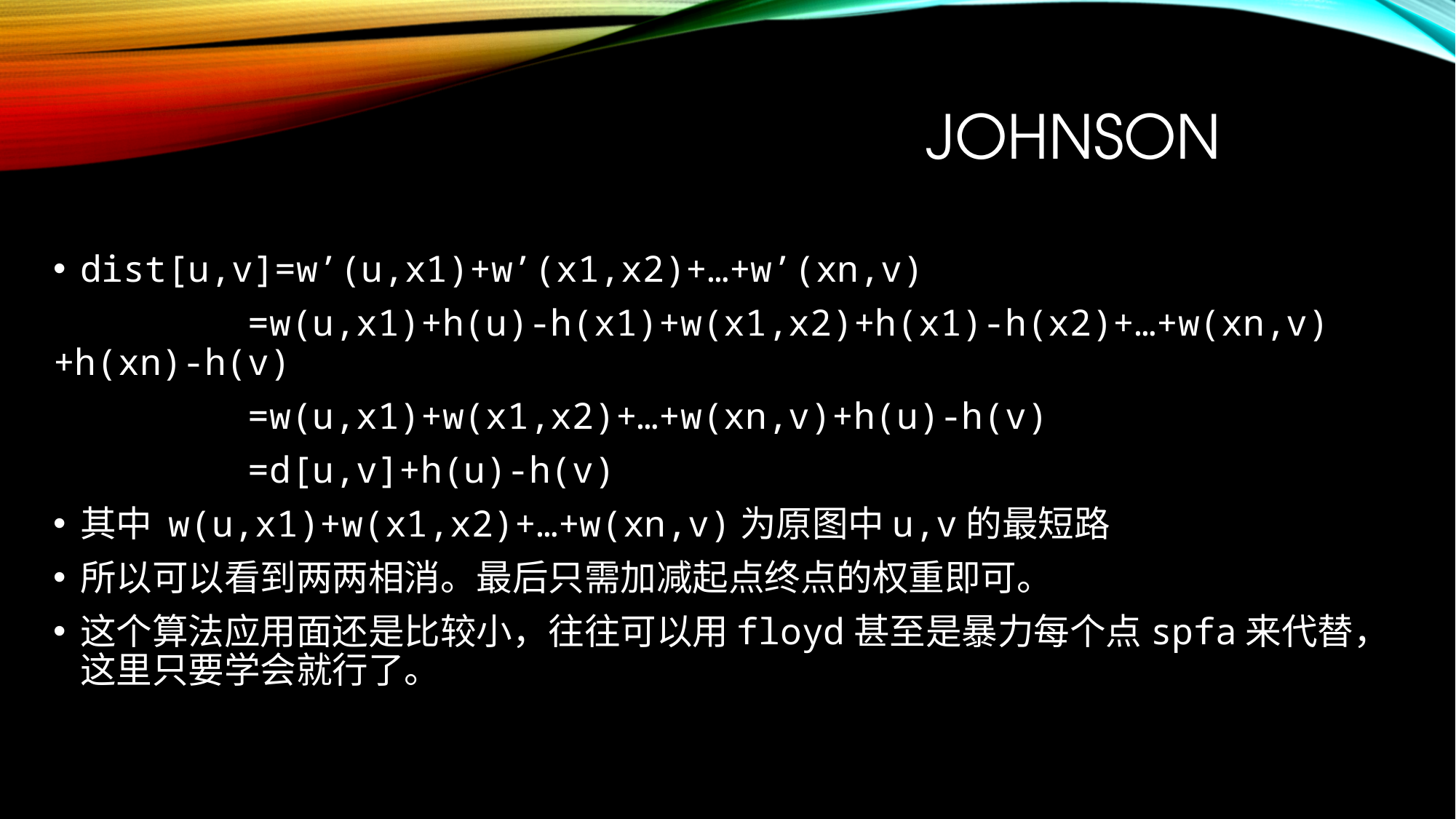

# Johnson
dist[u,v]=w’(u,x1)+w’(x1,x2)+…+w’(xn,v)
	    =w(u,x1)+h(u)-h(x1)+w(x1,x2)+h(x1)-h(x2)+…+w(xn,v)+h(xn)-h(v)
	    =w(u,x1)+w(x1,x2)+…+w(xn,v)+h(u)-h(v)
	    =d[u,v]+h(u)-h(v)
其中 w(u,x1)+w(x1,x2)+…+w(xn,v)为原图中u,v的最短路
所以可以看到两两相消。最后只需加减起点终点的权重即可。
这个算法应用面还是比较小，往往可以用floyd甚至是暴力每个点spfa来代替，这里只要学会就行了。